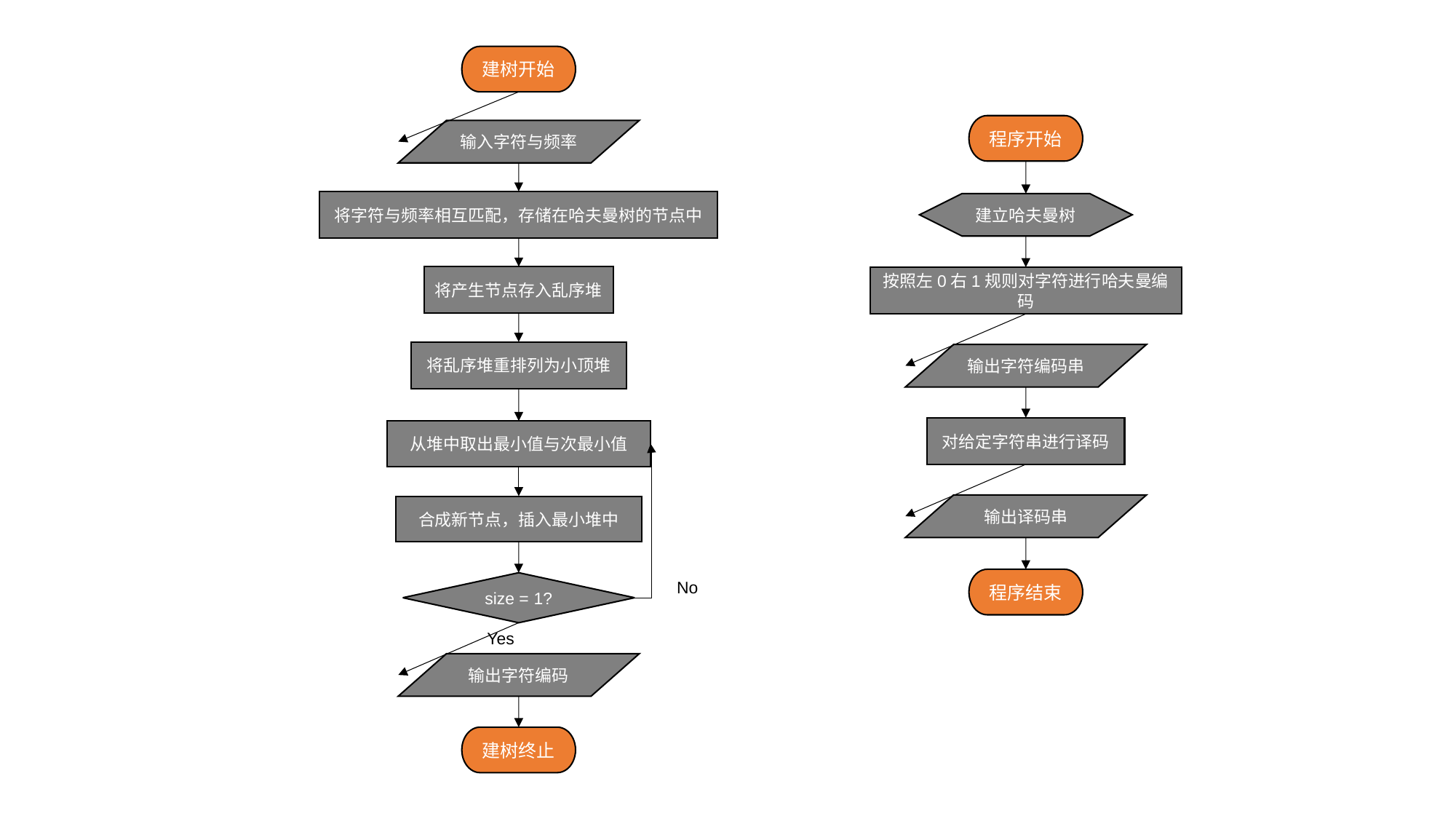

建树开始
输入字符与频率
将字符与频率相互匹配，存储在哈夫曼树的节点中
将产生节点存入乱序堆
将乱序堆重排列为小顶堆
从堆中取出最小值与次最小值
合成新节点，插入最小堆中
No
size = 1?
Yes
输出字符编码
建树终止
程序开始
建立哈夫曼树
按照左0右1规则对字符进行哈夫曼编码
输出字符编码串
对给定字符串进行译码
输出译码串
程序结束